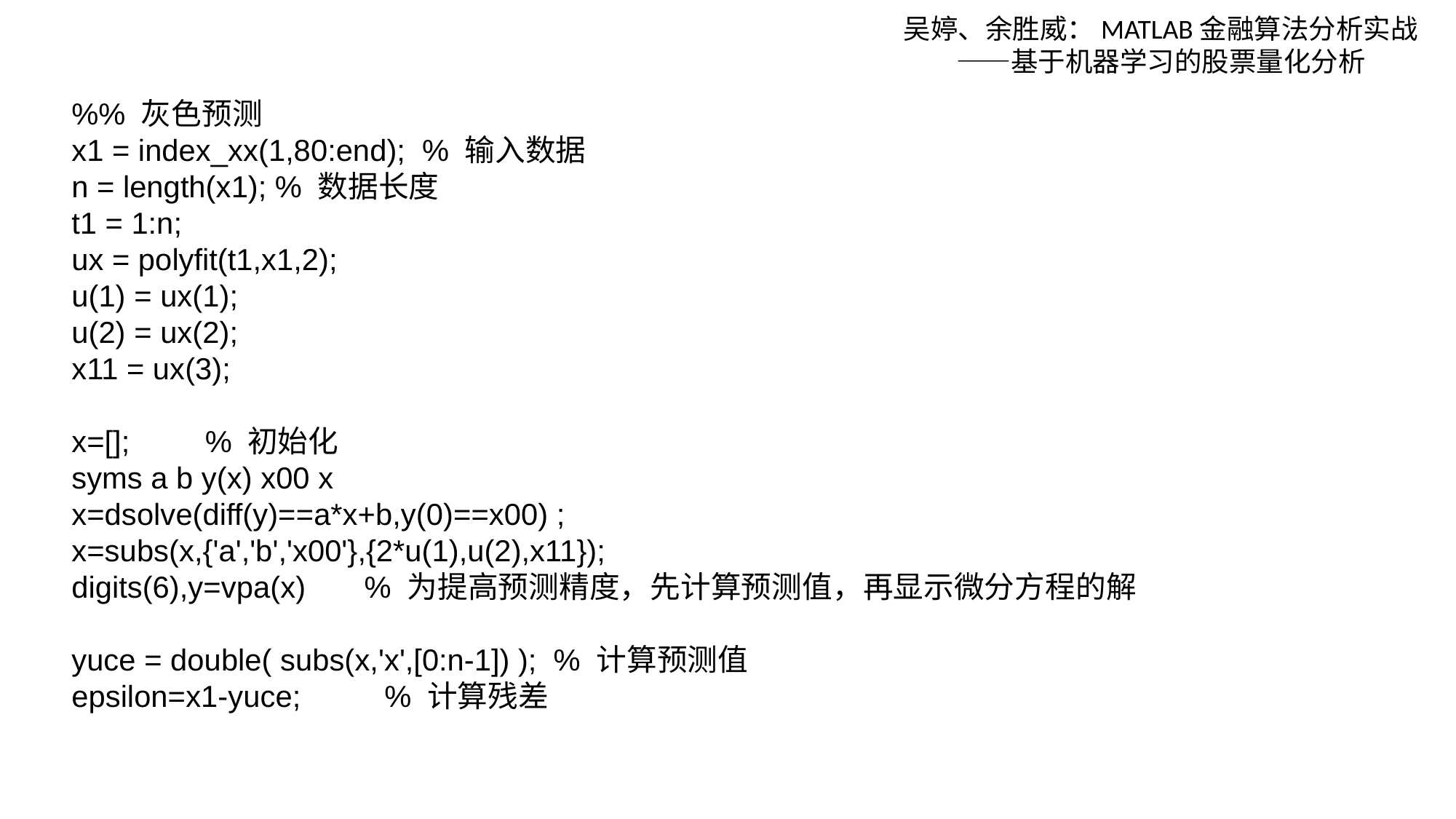

吴婷、余胜威：MATLAB金融算法分析实战——基于机器学习的股票量化分析
%% 灰色预测
x1 = index_xx(1,80:end);  % 输入数据
n = length(x1); % 数据长度
t1 = 1:n;
ux = polyfit(t1,x1,2);
u(1) = ux(1);
u(2) = ux(2);
x11 = ux(3);

x=[];         % 初始化
syms a b y(x) x00 x
x=dsolve(diff(y)==a*x+b,y(0)==x00) ;
x=subs(x,{'a','b','x00'},{2*u(1),u(2),x11});
digits(6),y=vpa(x)       % 为提高预测精度，先计算预测值，再显示微分方程的解

yuce = double( subs(x,'x',[0:n-1]) );  % 计算预测值
epsilon=x1-yuce;          % 计算残差